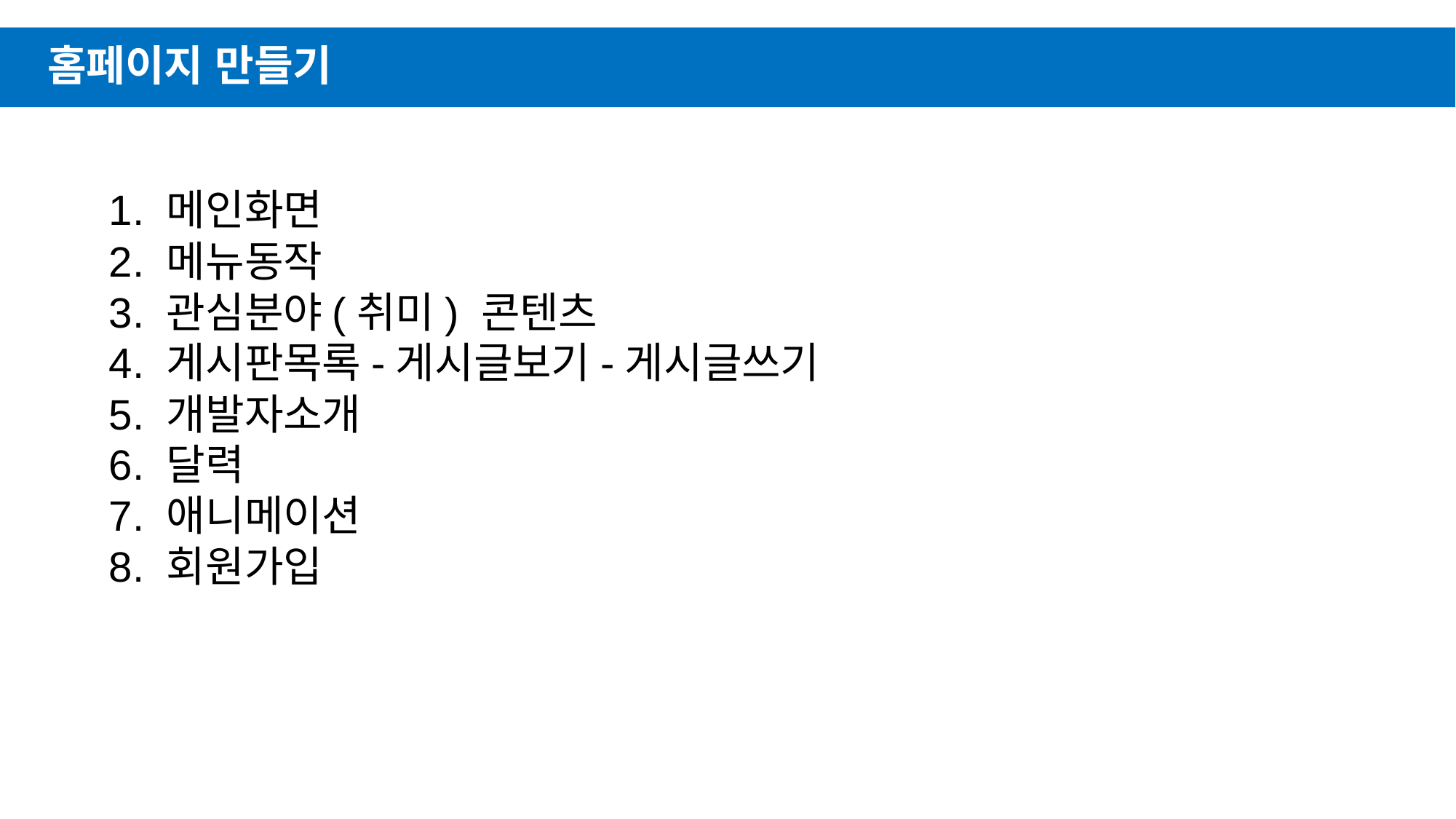

# 홈페이지 만들기
1. 메인화면
2. 메뉴동작
3. 관심분야(취미) 콘텐츠
4. 게시판목록-게시글보기-게시글쓰기
5. 개발자소개
6. 달력
7. 애니메이션
8. 회원가입